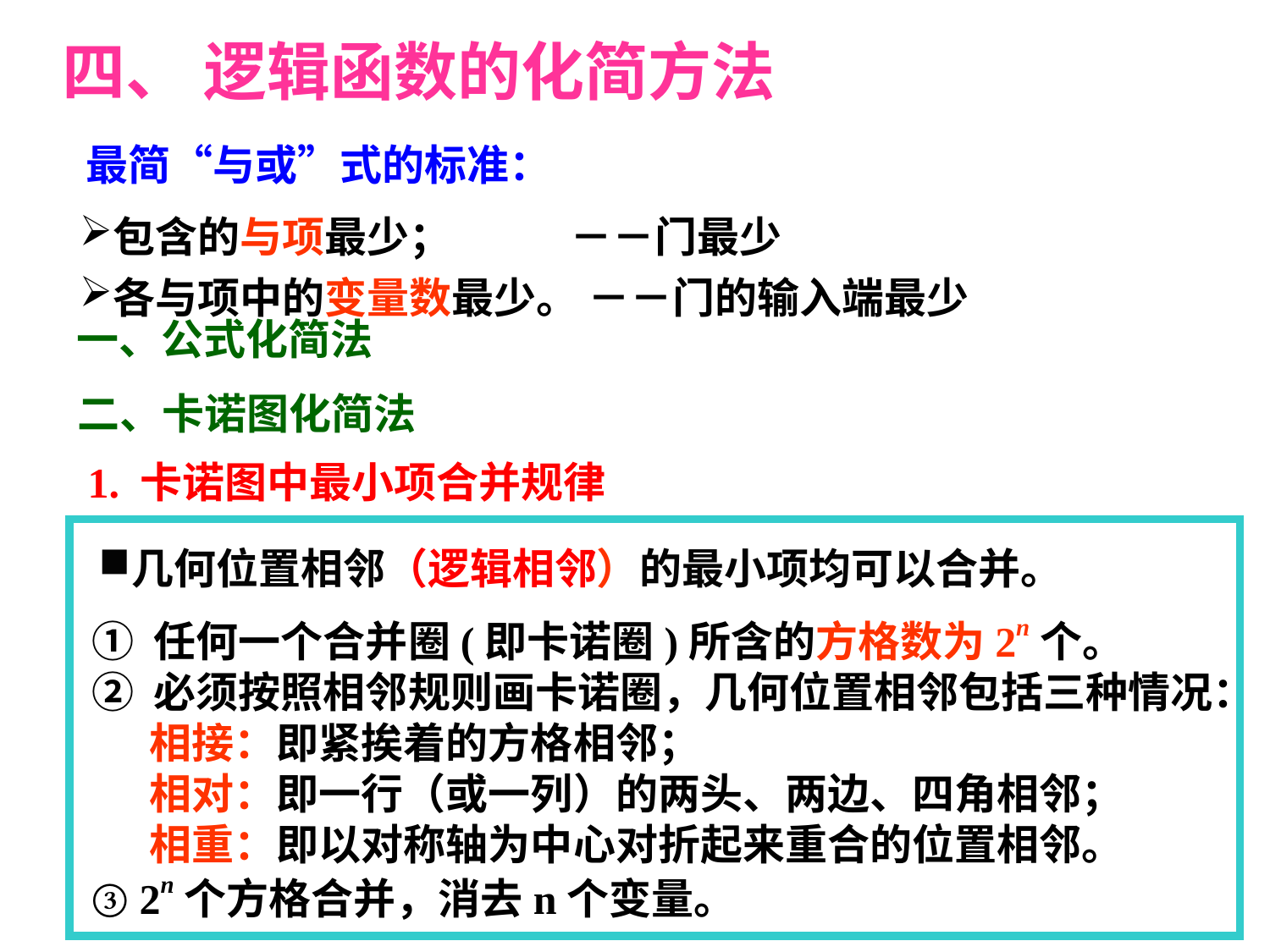

四、 逻辑函数的化简方法
最简“与或”式的标准：
包含的与项最少；　        －－门最少
各与项中的变量数最少。 －－门的输入端最少
一、公式化简法
二、卡诺图化简法
1. 卡诺图中最小项合并规律

几何位置相邻（逻辑相邻）的最小项均可以合并。
① 任何一个合并圈(即卡诺圈)所含的方格数为2n个。
② 必须按照相邻规则画卡诺圈，几何位置相邻包括三种情况：
     相接：即紧挨着的方格相邻；
     相对：即一行（或一列）的两头、两边、四角相邻；
     相重：即以对称轴为中心对折起来重合的位置相邻。
③ 2n个方格合并，消去n个变量。